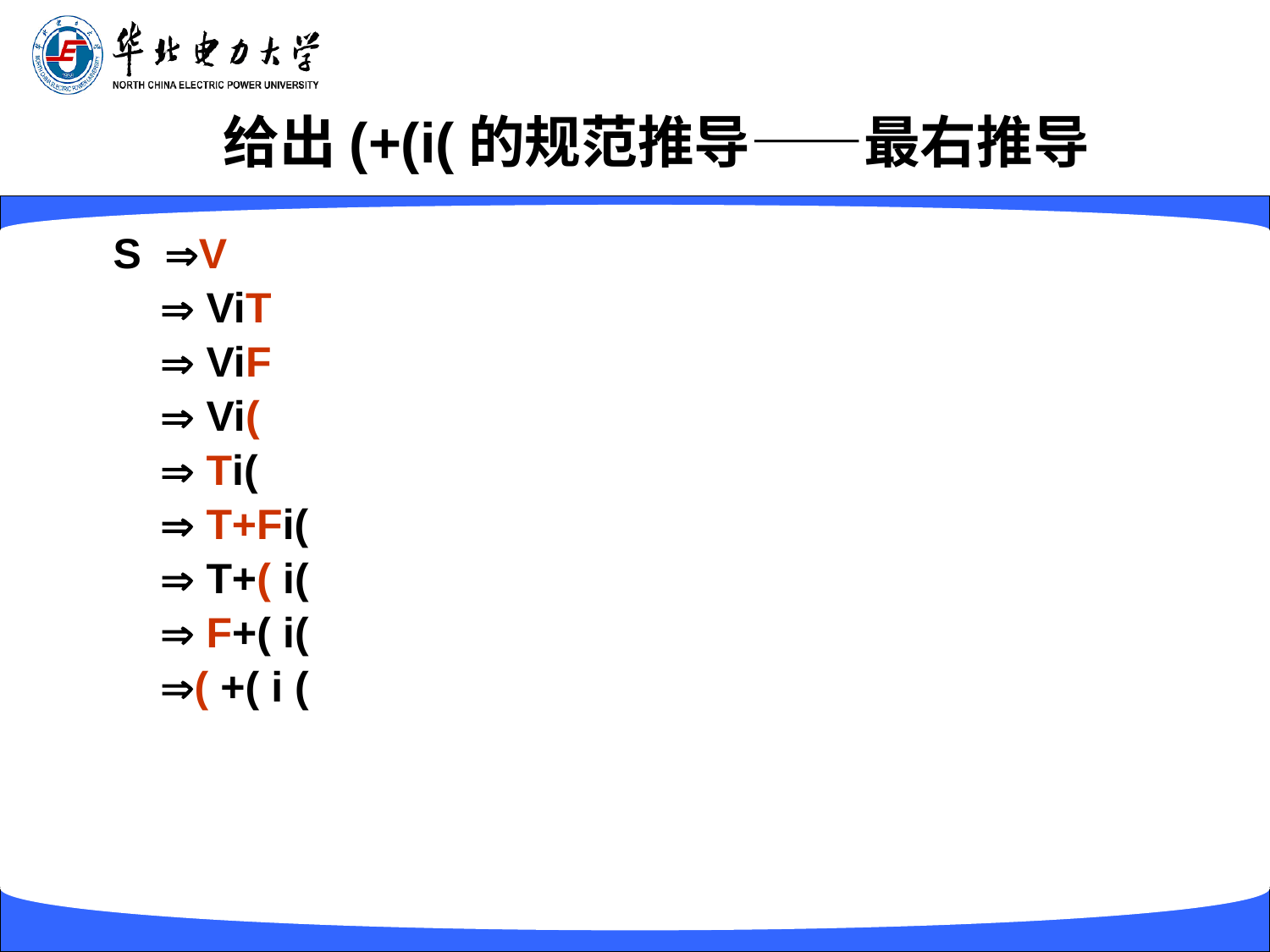

# 给出(+(i(的规范推导——最右推导
   S  ⇒V
       ⇒ ViT
       ⇒ ViF
       ⇒ Vi(
       ⇒ Ti(
       ⇒ T+Fi(
       ⇒ T+( i(
       ⇒ F+( i(
       ⇒( +( i (